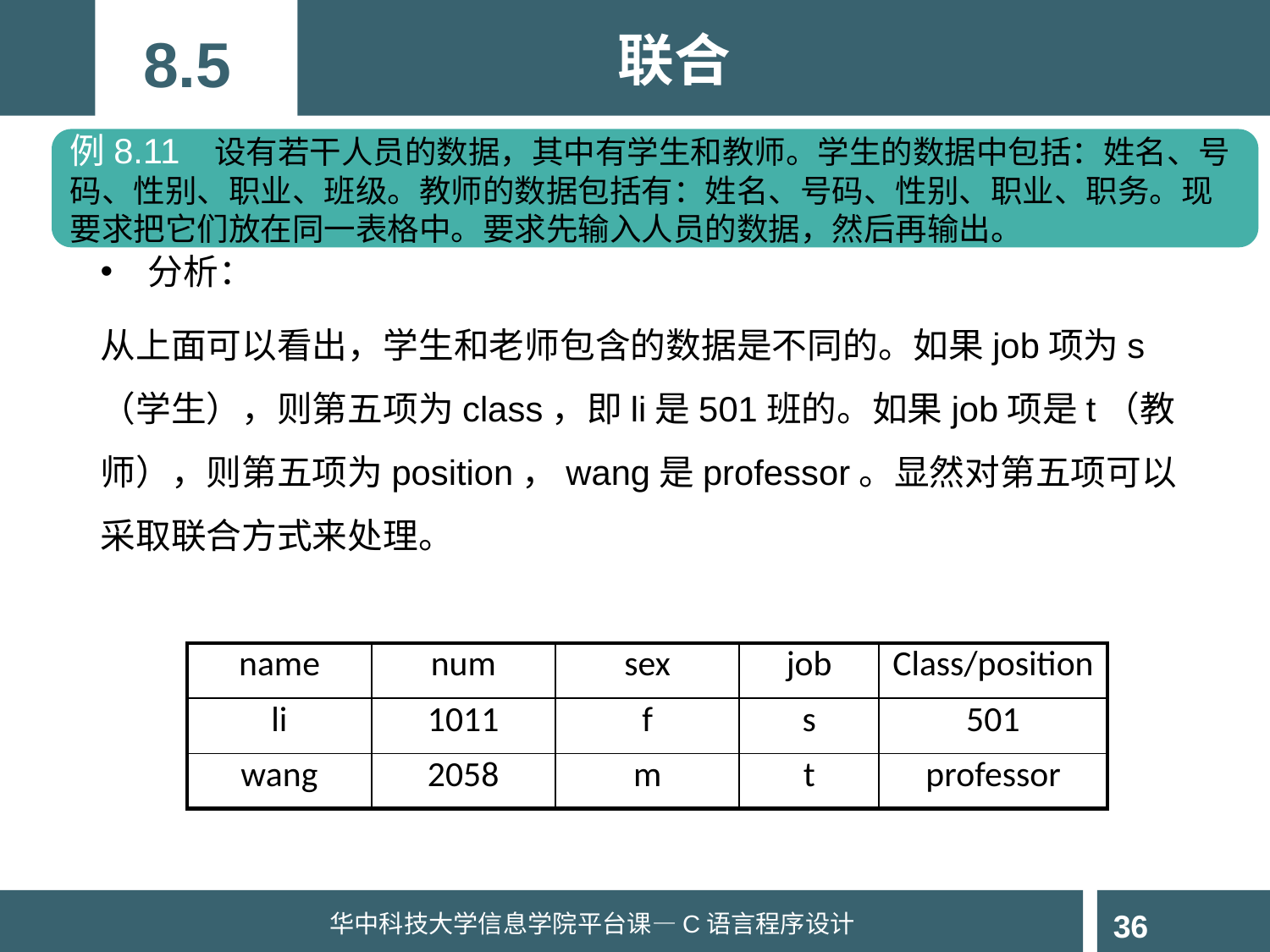

联合
8.5
例8.11   设有若干人员的数据，其中有学生和教师。学生的数据中包括：姓名、号码、性别、职业、班级。教师的数据包括有：姓名、号码、性别、职业、职务。现要求把它们放在同一表格中。要求先输入人员的数据，然后再输出。

分析：
从上面可以看出，学生和老师包含的数据是不同的。如果job项为s（学生），则第五项为class，即li是501班的。如果job项是t（教师），则第五项为position，wang是professor。显然对第五项可以采取联合方式来处理。
| name | num | sex | job | Class/position |
| --- | --- | --- | --- | --- |
| li | 1011 | f | s | 501 |
| wang | 2058 | m | t | professor |